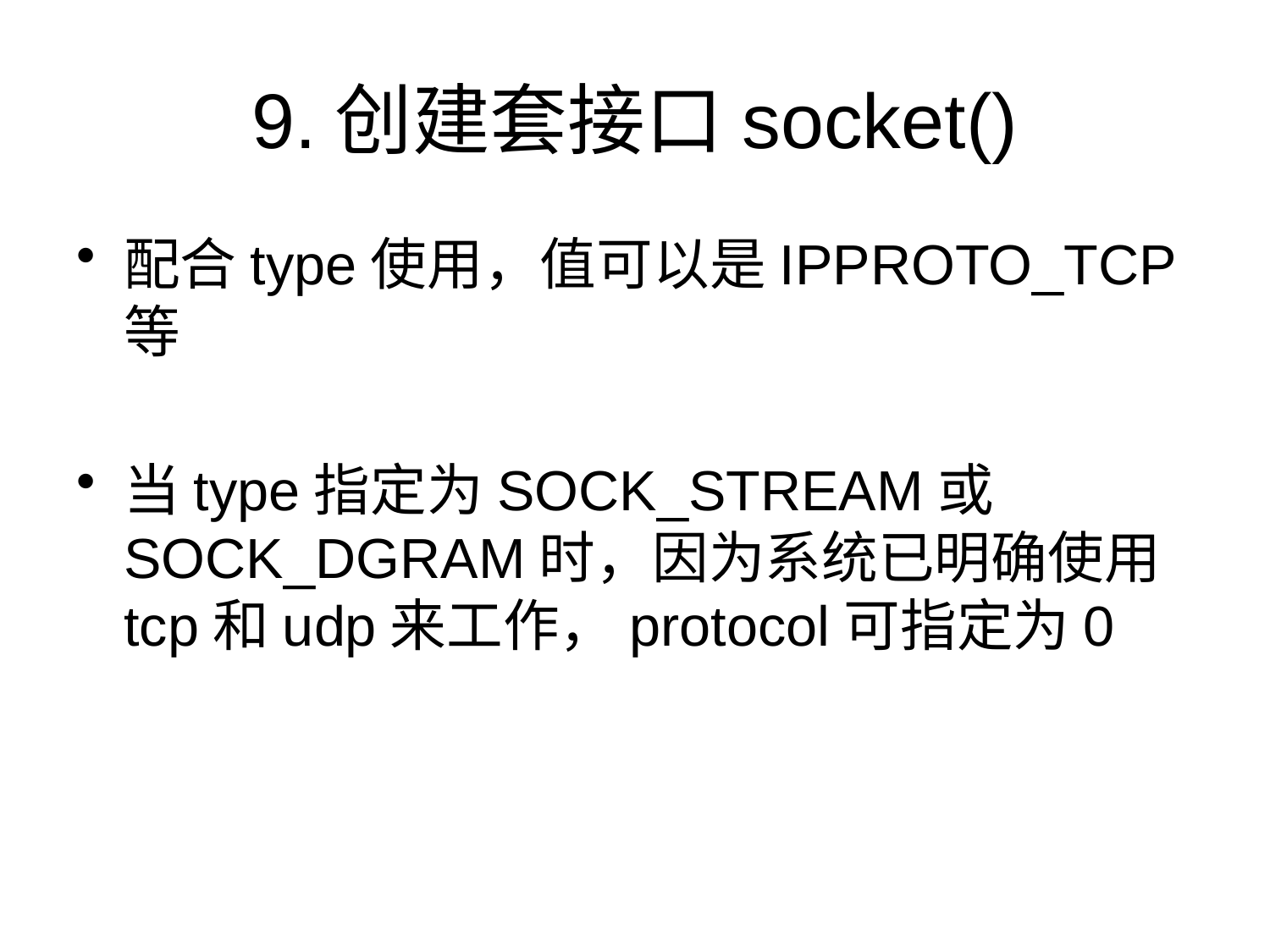

# 9.创建套接口socket()
配合type使用，值可以是IPPROTO_TCP等

当type指定为SOCK_STREAM或SOCK_DGRAM时，因为系统已明确使用tcp和udp来工作，protocol可指定为0